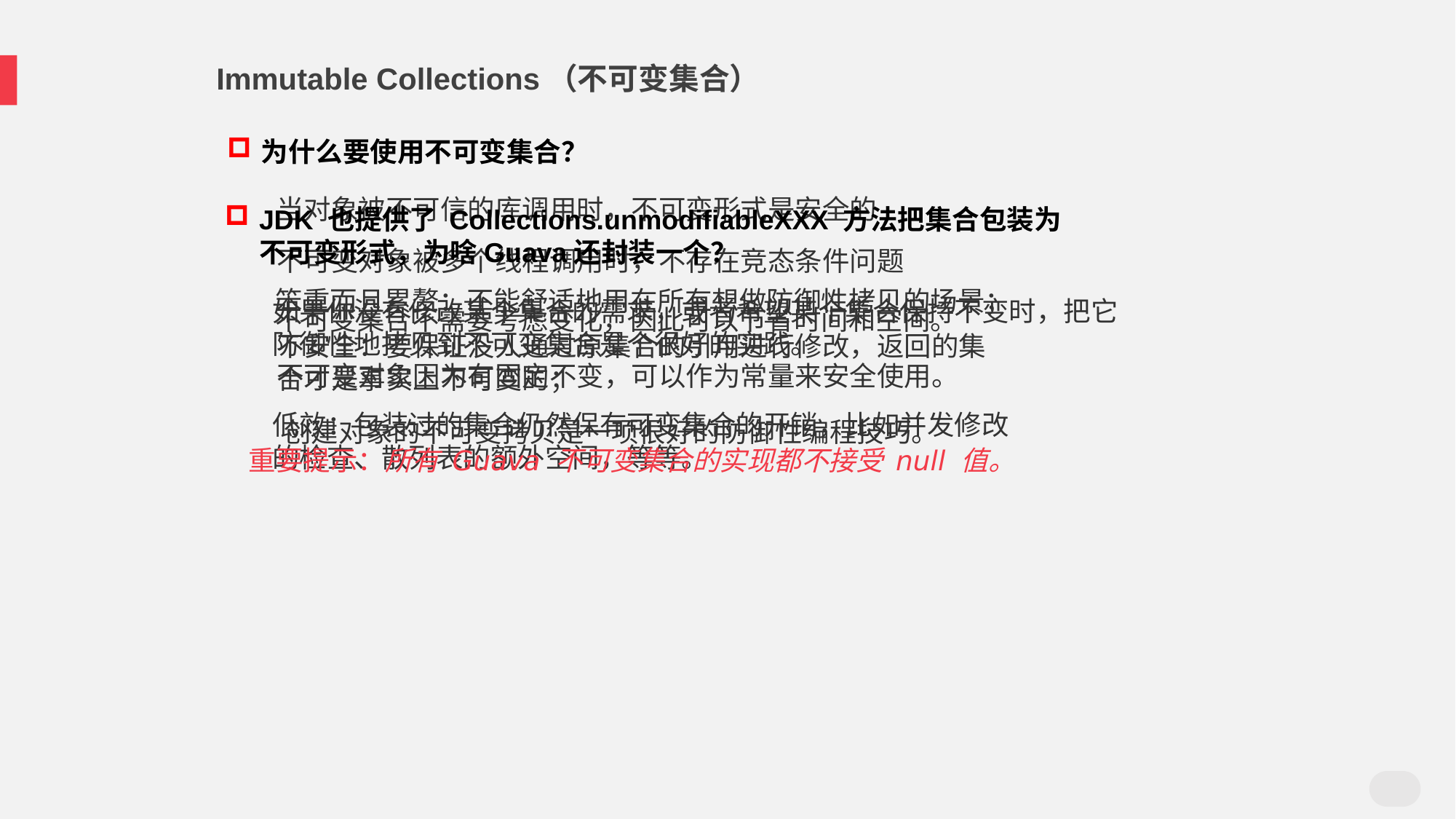

Immutable Collections（不可变集合）
为什么要使用不可变集合？
当对象被不可信的库调用时，不可变形式是安全的
JDK 也提供了 Collections.unmodifiableXXX 方法把集合包装为不可变形式，为啥Guava还封装一个？
不可变对象被多个线程调用时，不存在竞态条件问题
笨重而且累赘：不能舒适地用在所有想做防御性拷贝的场景；
如果你没有修改某个集合的需求，或者希望某个集合保持不变时，把它防御性地拷贝到不可变集合是个很好的实践。
不可变集合不需要考虑变化，因此可以节省时间和空间。
不安全：要保证没人通过原集合的引用进行修改，返回的集合才是事实上不可变的；
不可变对象因为有固定不变，可以作为常量来安全使用。
低效：包装过的集合仍然保有可变集合的开销，比如并发修改的检查、散列表的额外空间，等等。
创建对象的不可变拷贝是一项很好的防御性编程技巧。
重要提示：所有 Guava 不可变集合的实现都不接受 null 值。